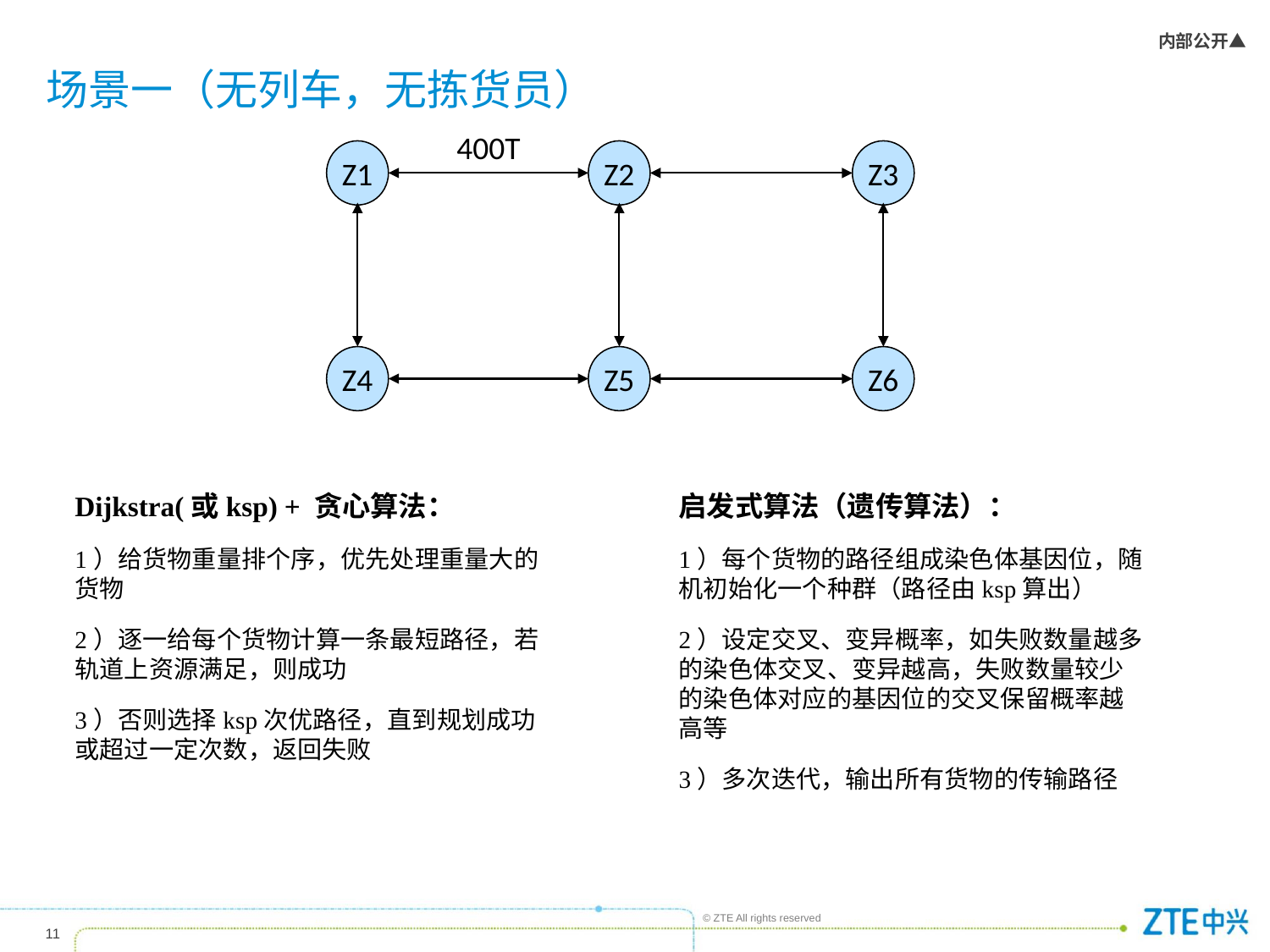

# 场景一（无列车，无拣货员）
400T
Z1
Z2
Z3
Z4
Z5
Z6
Dijkstra(或ksp) + 贪心算法：
1）给货物重量排个序，优先处理重量大的货物
2）逐一给每个货物计算一条最短路径，若轨道上资源满足，则成功
3）否则选择ksp次优路径，直到规划成功或超过一定次数，返回失败

启发式算法（遗传算法）：
1）每个货物的路径组成染色体基因位，随机初始化一个种群（路径由ksp算出）
2）设定交叉、变异概率，如失败数量越多的染色体交叉、变异越高，失败数量较少的染色体对应的基因位的交叉保留概率越高等
3）多次迭代，输出所有货物的传输路径